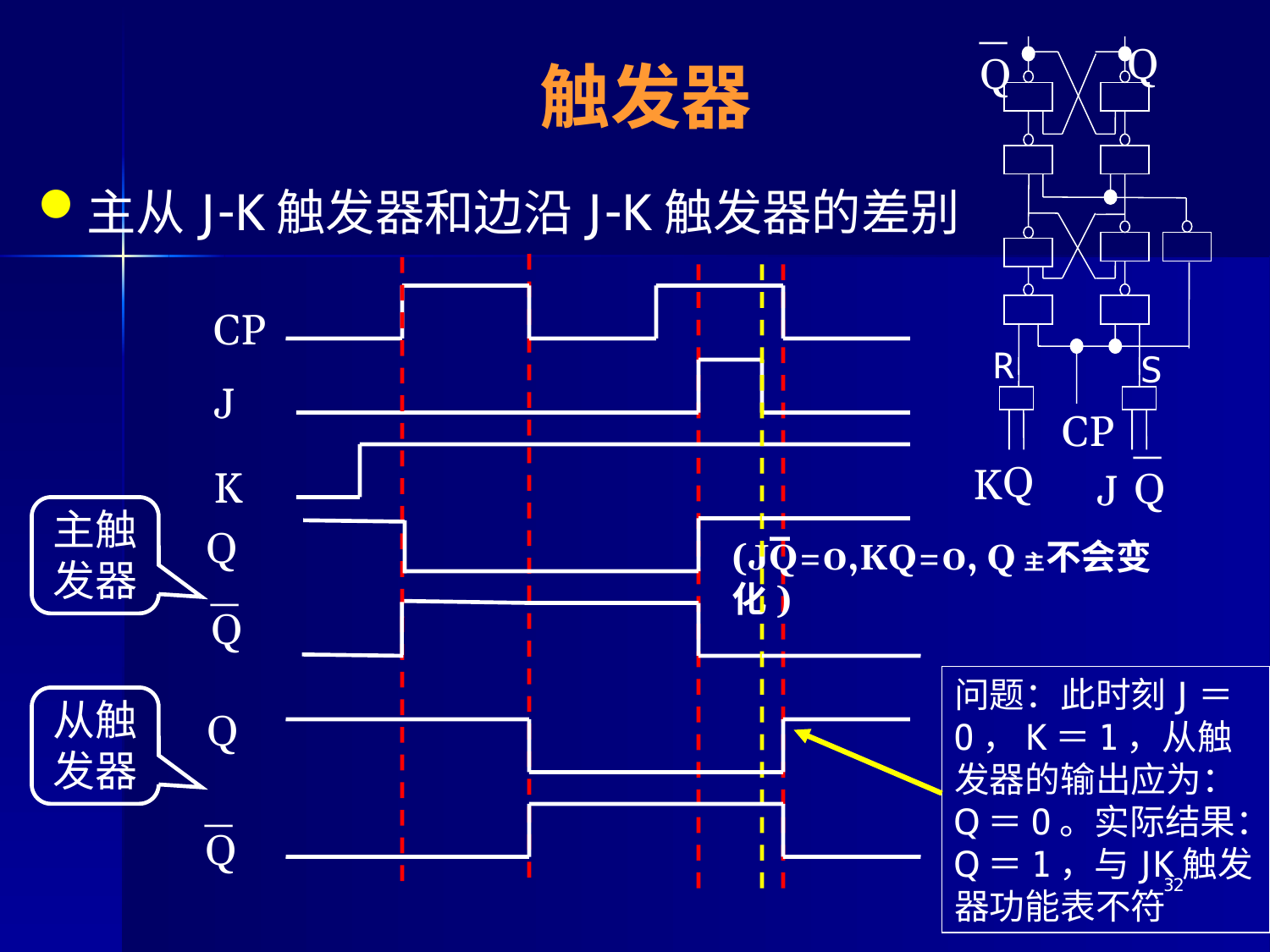

_
Q
Q

CP
R
S

Q
K

_
Q

J
# 触发器
主从J-K触发器和边沿J-K触发器的差别

CP

J

K

主触发器

Q
(JQ=0,KQ=0, Q主不会变化)

_
Q

问题：此时刻J＝0，K＝1，从触发器的输出应为：Q＝0。实际结果：Q＝1，与JK触发器功能表不符
从触发器
Q

_
Q

32